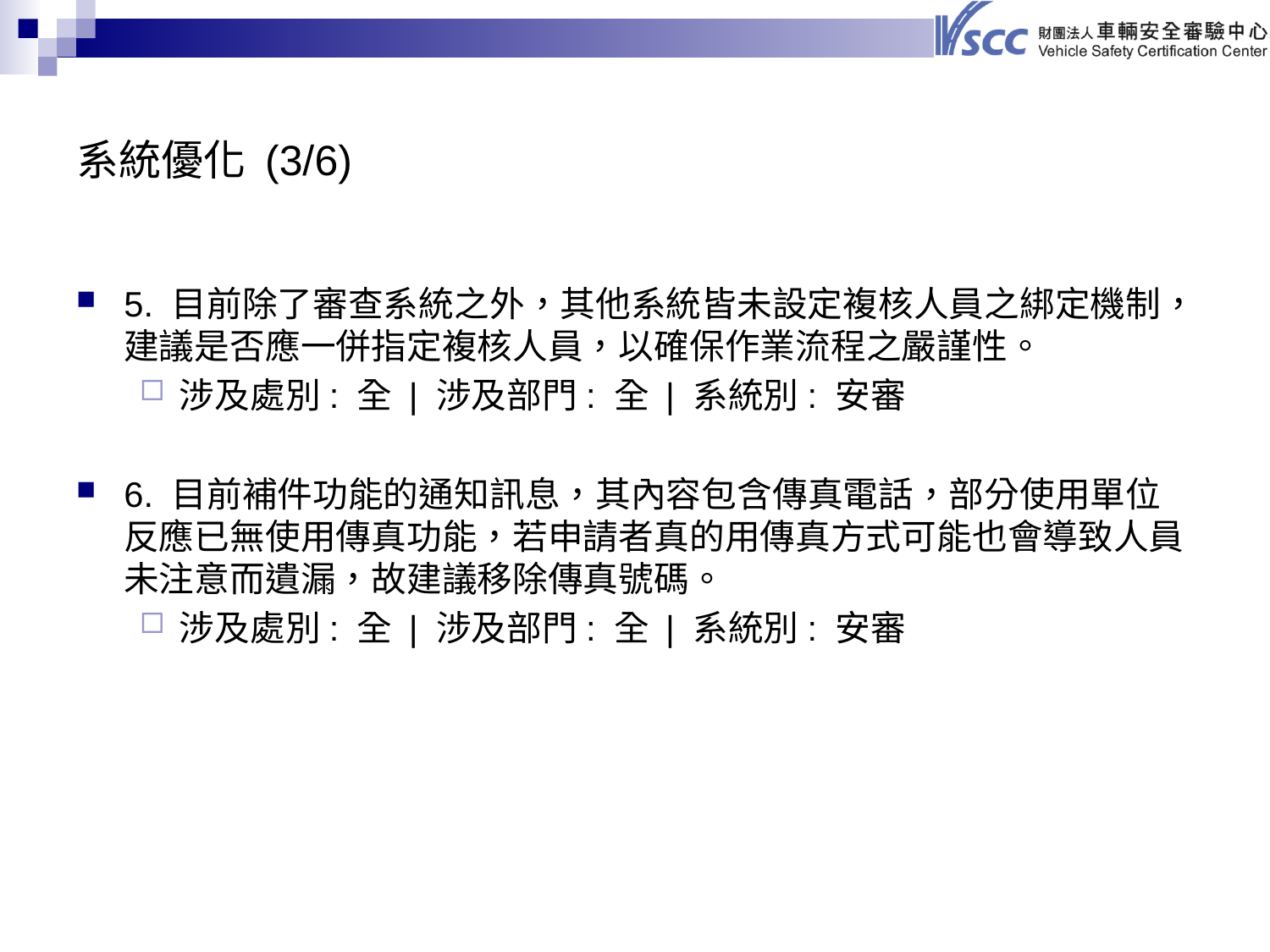

# 系統優化 (3/6)
5. 目前除了審查系統之外，其他系統皆未設定複核人員之綁定機制，建議是否應一併指定複核人員，以確保作業流程之嚴謹性。
涉及處別: 全 | 涉及部門: 全 | 系統別: 安審

6. 目前補件功能的通知訊息，其內容包含傳真電話，部分使用單位反應已無使用傳真功能，若申請者真的用傳真方式可能也會導致人員未注意而遺漏，故建議移除傳真號碼。
涉及處別: 全 | 涉及部門: 全 | 系統別: 安審